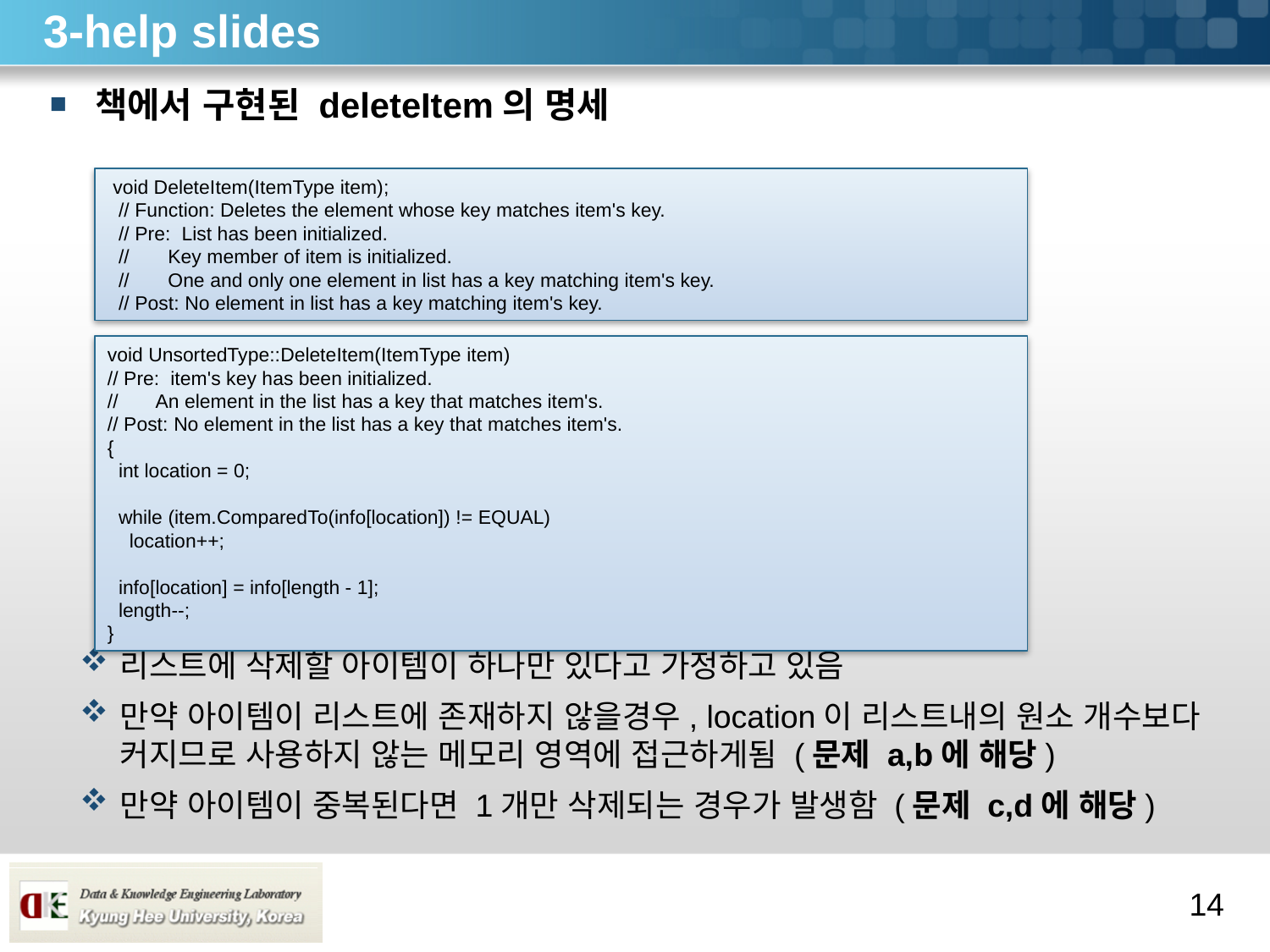

# 3-help slides
책에서 구현된 deleteItem의 명세

리스트에 삭제할 아이템이 하나만 있다고 가정하고 있음
만약 아이템이 리스트에 존재하지 않을경우, location이 리스트내의 원소 개수보다 커지므로 사용하지 않는 메모리 영역에 접근하게됨 (문제 a,b에 해당)
만약 아이템이 중복된다면 1개만 삭제되는 경우가 발생함 (문제 c,d에 해당)
 void DeleteItem(ItemType item);
  // Function: Deletes the element whose key matches item's key.
  // Pre:  List has been initialized.
  //       Key member of item is initialized.
  //       One and only one element in list has a key matching item's key.
  // Post: No element in list has a key matching item's key.
void UnsortedType::DeleteItem(ItemType item)
// Pre:  item's key has been initialized.
//       An element in the list has a key that matches item's.
// Post: No element in the list has a key that matches item's.
{
  int location = 0;

  while (item.ComparedTo(info[location]) != EQUAL)
    location++;

  info[location] = info[length - 1];
  length--;
}